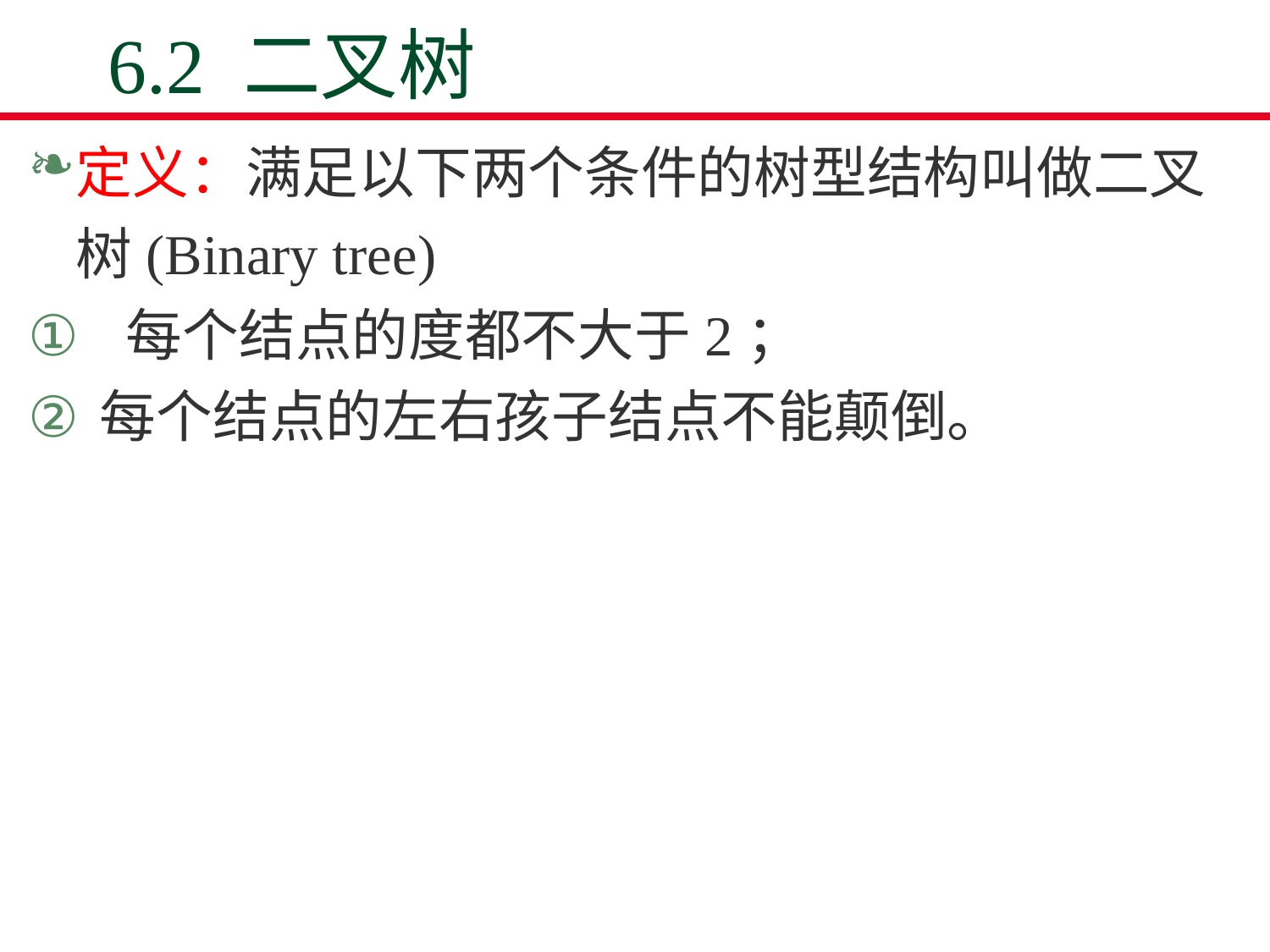

# 6.2 二叉树
定义：满足以下两个条件的树型结构叫做二叉树(Binary tree)
 每个结点的度都不大于2；
每个结点的左右孩子结点不能颠倒。